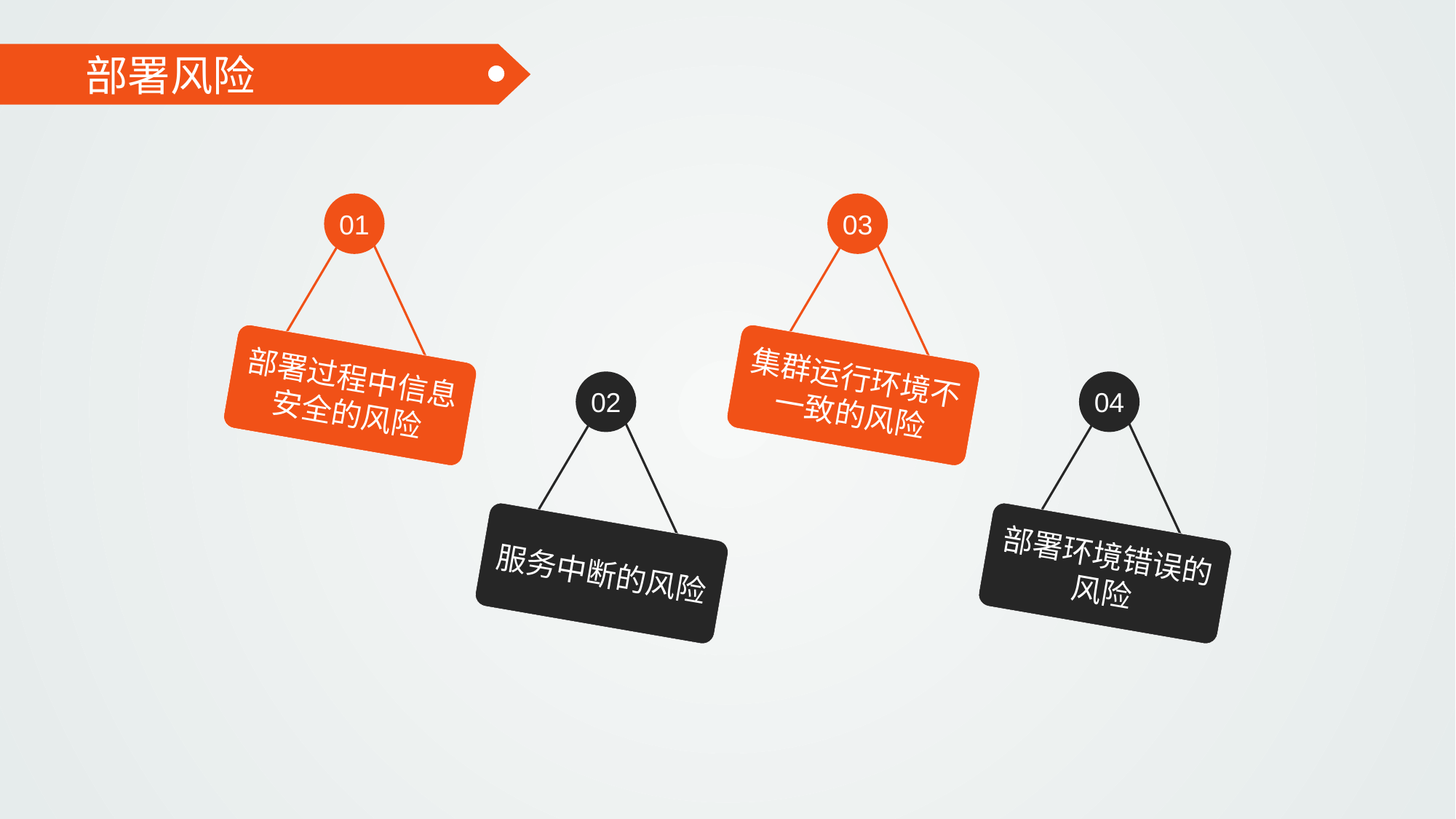

部署风险

01

部署过程中信息安全的风险
03

集群运行环境不一致的风险
02

服务中断的风险
04

部署环境错误的风险